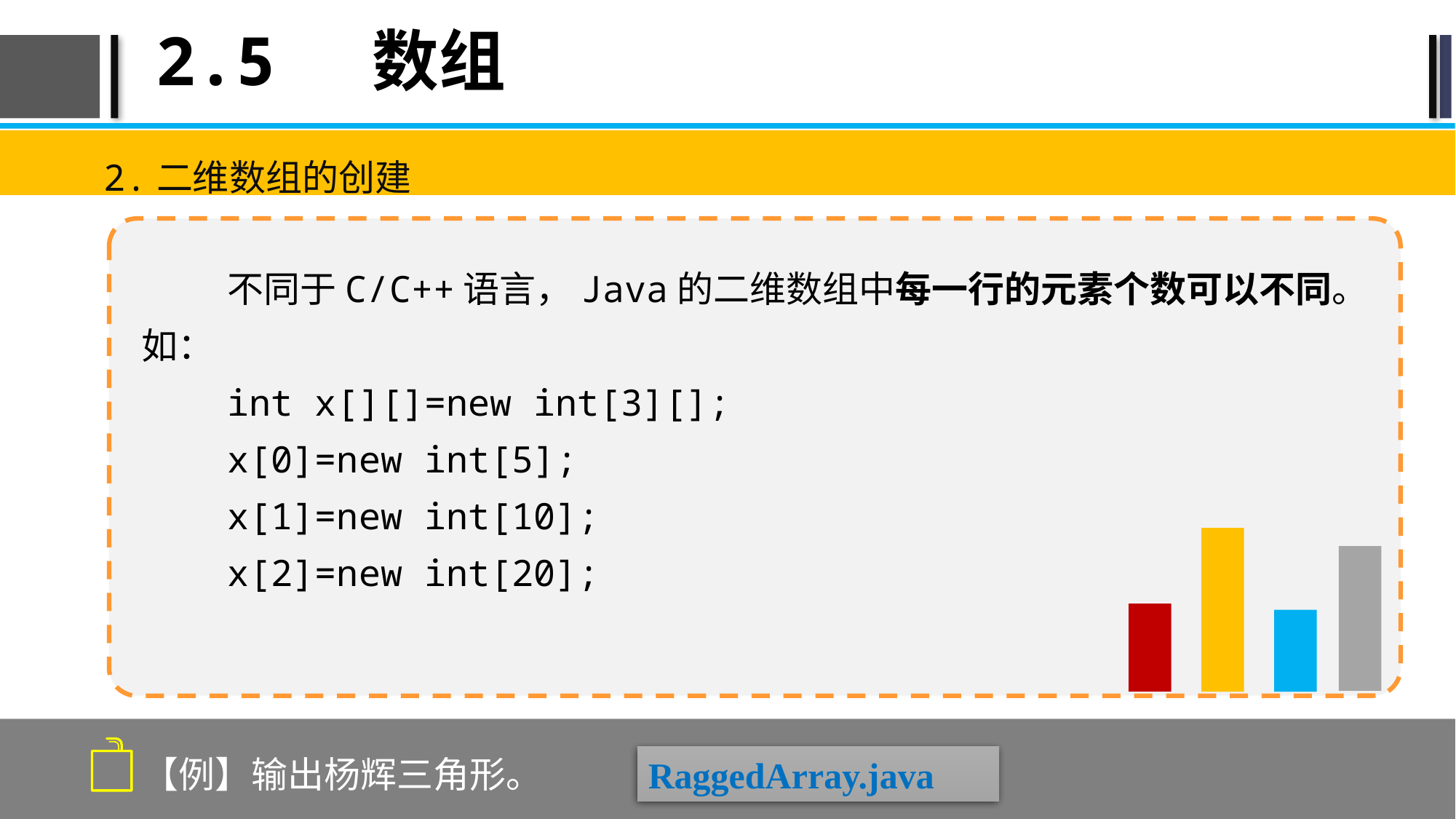

# 2.5  数组

2.二维数组的创建

不同于C/C++语言，Java的二维数组中每一行的元素个数可以不同。如：
int x[][]=new int[3][];
x[0]=new int[5];
x[1]=new int[10];
x[2]=new int[20];

【例】输出杨辉三角形。

RaggedArray.java